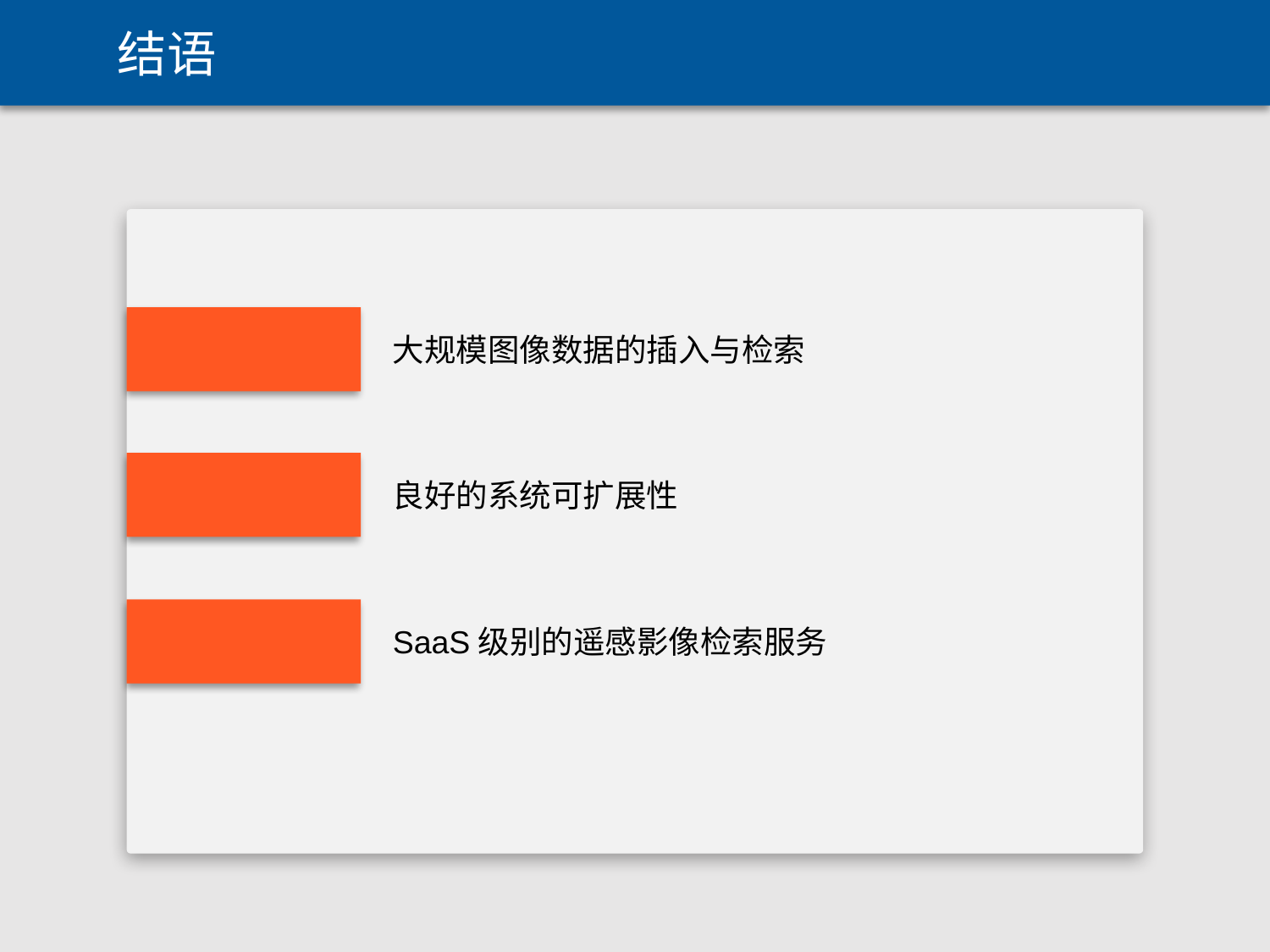

结语

大规模图像数据的插入与检索

良好的系统可扩展性

SaaS级别的遥感影像检索服务